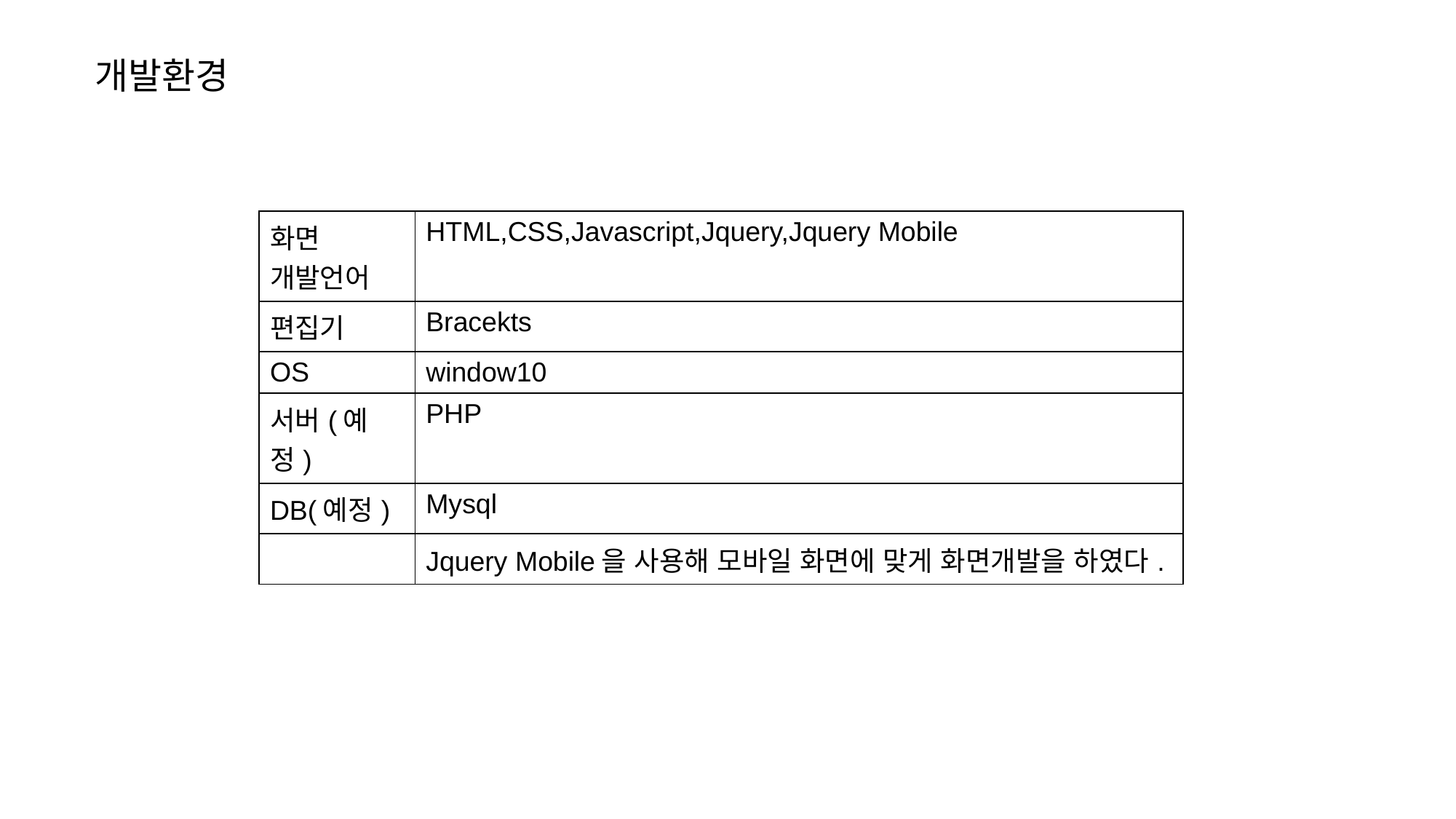

개발환경
| 화면 개발언어 | HTML,CSS,Javascript,Jquery,Jquery Mobile |
| --- | --- |
| 편집기 | Bracekts |
| OS | window10 |
| 서버(예정) | PHP |
| DB(예정) | Mysql |
|  | Jquery Mobile을 사용해 모바일 화면에 맞게 화면개발을 하였다. |